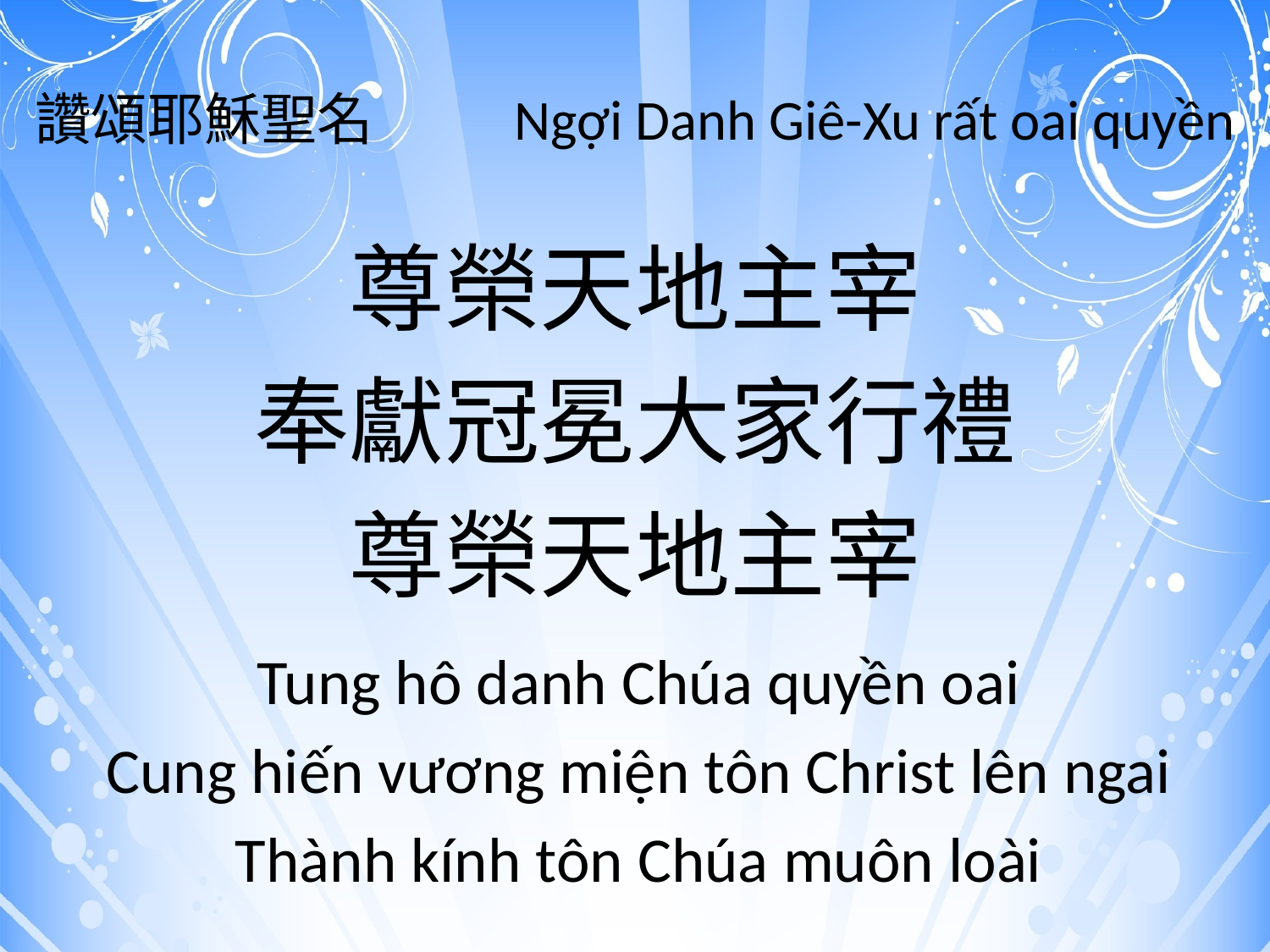

# 讚頌耶穌聖名          Ngợi Danh Giê-Xu rất oai quyền
尊榮天地主宰
奉獻冠冕大家行禮
尊榮天地主宰
Tung hô danh Chúa quyền oai
Cung hiến vương miện tôn Christ lên ngai
Thành kính tôn Chúa muôn loài